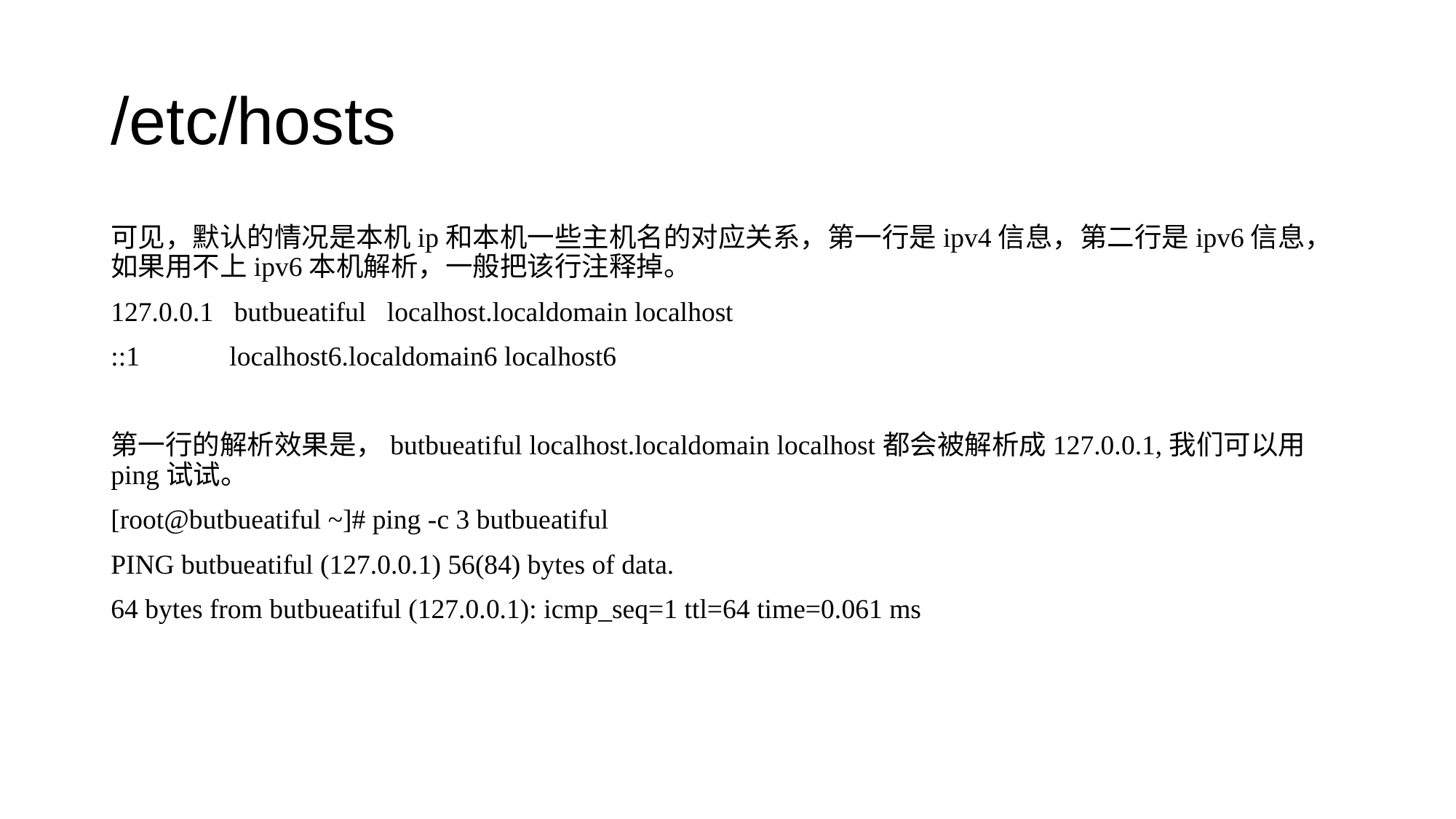

# /etc/hosts
可见，默认的情况是本机ip和本机一些主机名的对应关系，第一行是ipv4信息，第二行是ipv6信息，如果用不上ipv6本机解析，一般把该行注释掉。
127.0.0.1   butbueatiful   localhost.localdomain localhost
::1             localhost6.localdomain6 localhost6

第一行的解析效果是，butbueatiful localhost.localdomain localhost都会被解析成127.0.0.1,我们可以用ping试试。
[root@butbueatiful ~]# ping -c 3 butbueatiful
PING butbueatiful (127.0.0.1) 56(84) bytes of data.
64 bytes from butbueatiful (127.0.0.1): icmp_seq=1 ttl=64 time=0.061 ms